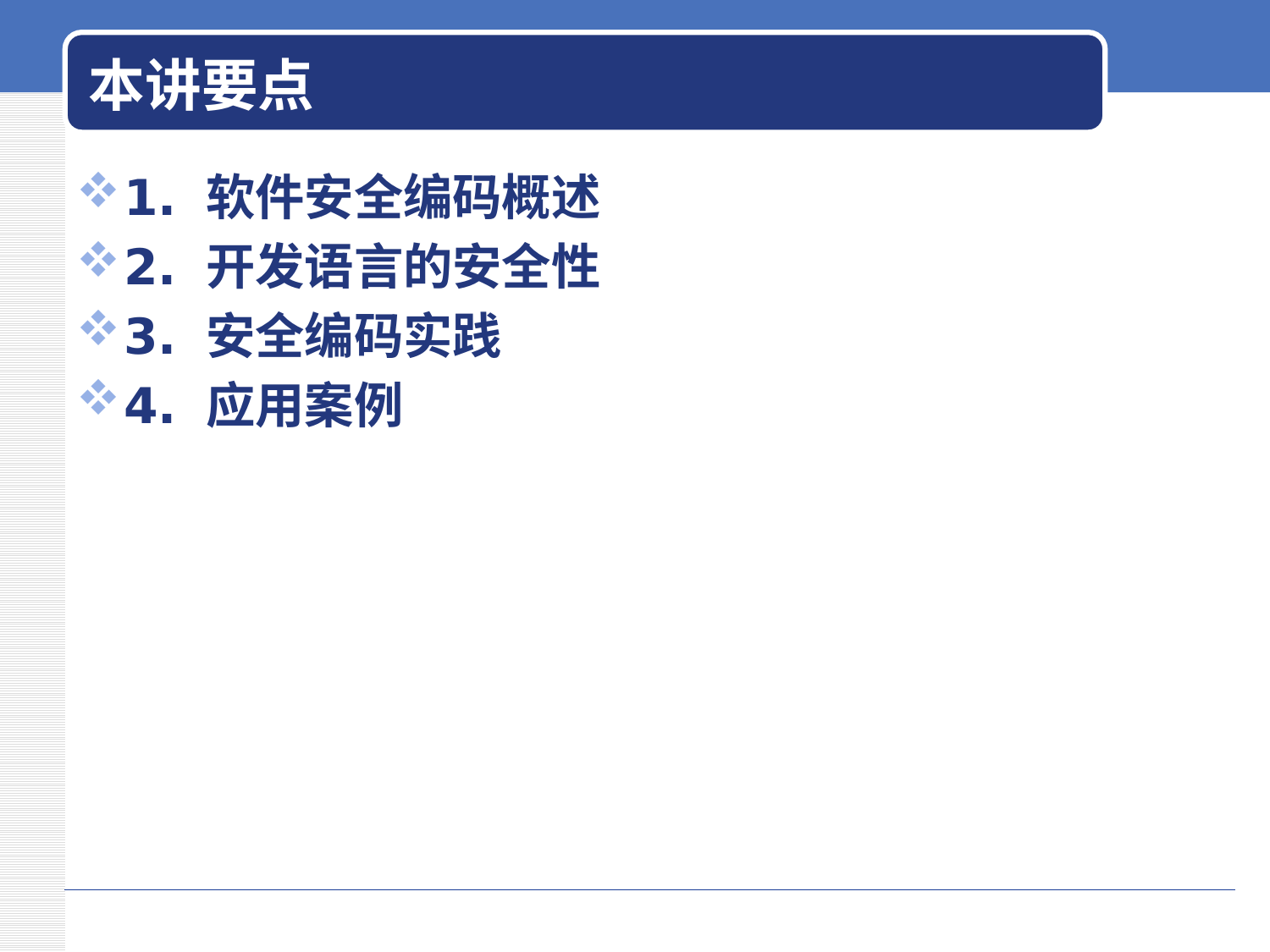

# 本讲要点
1. 软件安全编码概述
2. 开发语言的安全性
3. 安全编码实践
4. 应用案例